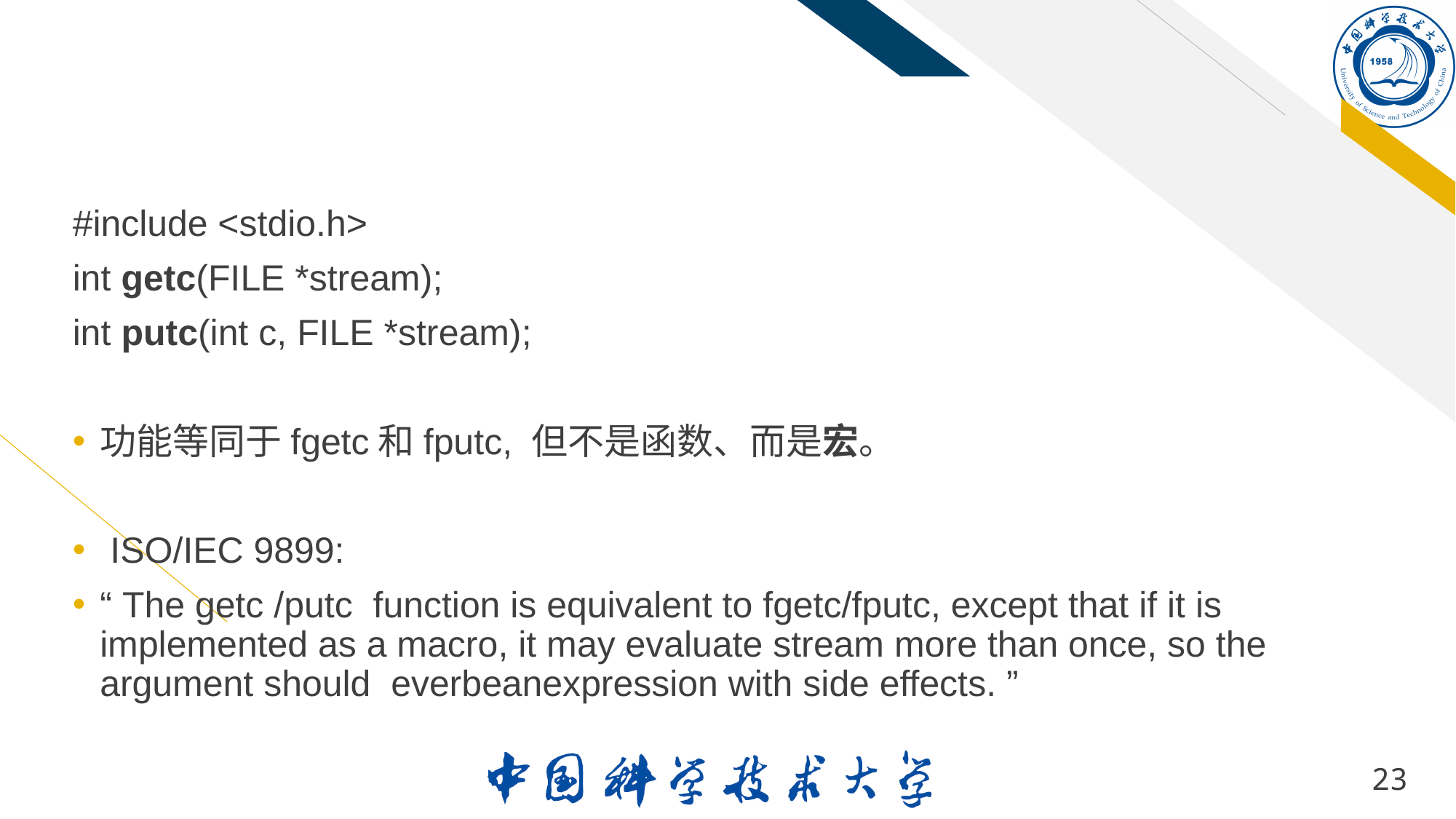

#
#include <stdio.h>
int getc(FILE *stream);
int putc(int c, FILE *stream);

功能等同于fgetc和fputc, 但不是函数、而是宏。

 ISO/IEC 9899:
“ The getc /putc  function is equivalent to fgetc/fputc, except that if it is implemented as a macro, it may evaluate stream more than once, so the argument should  everbeanexpression with side effects. ”

23